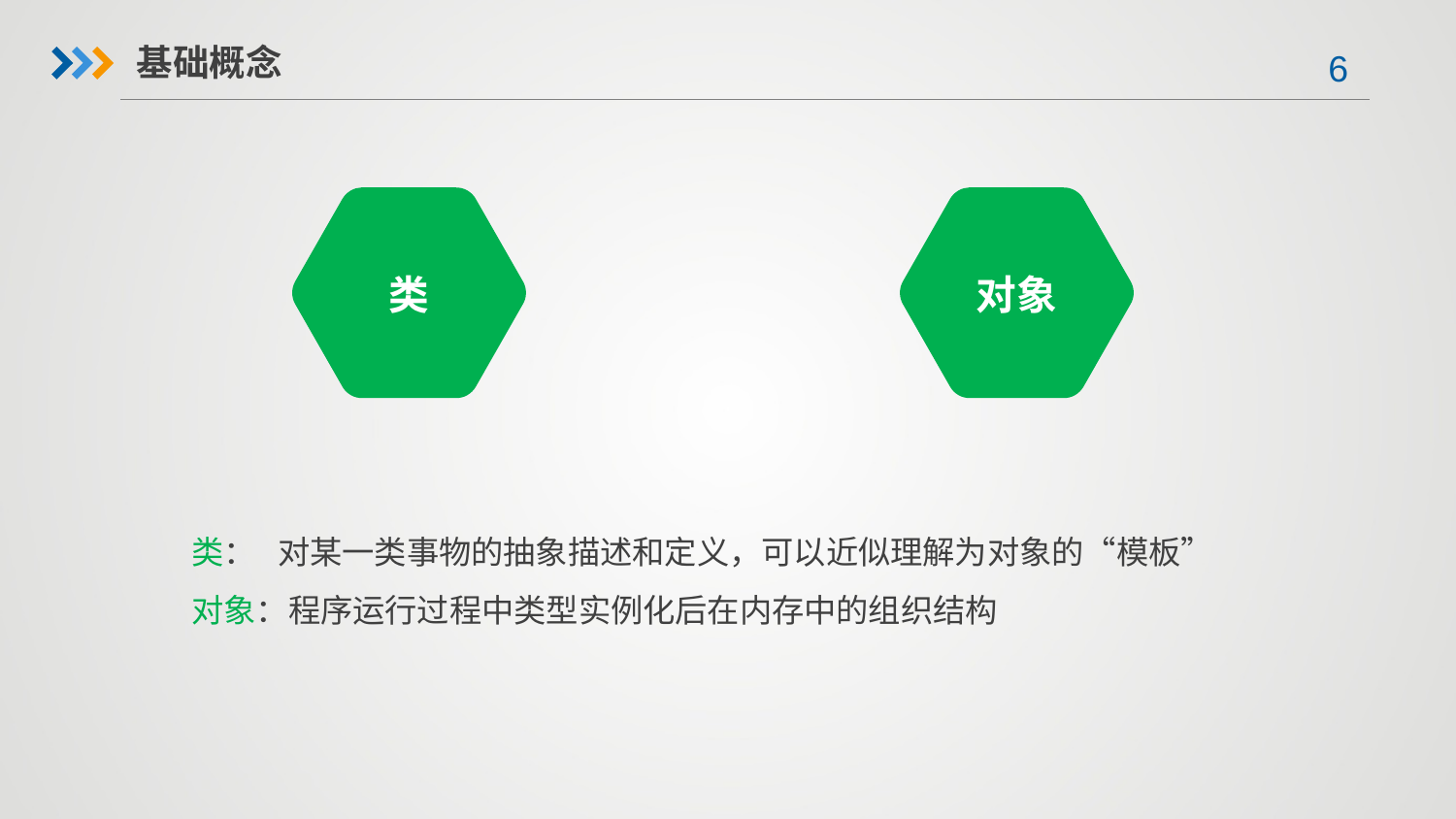

基础概念

对象
类
类：   对某一类事物的抽象描述和定义，可以近似理解为对象的“模板”
对象：程序运行过程中类型实例化后在内存中的组织结构